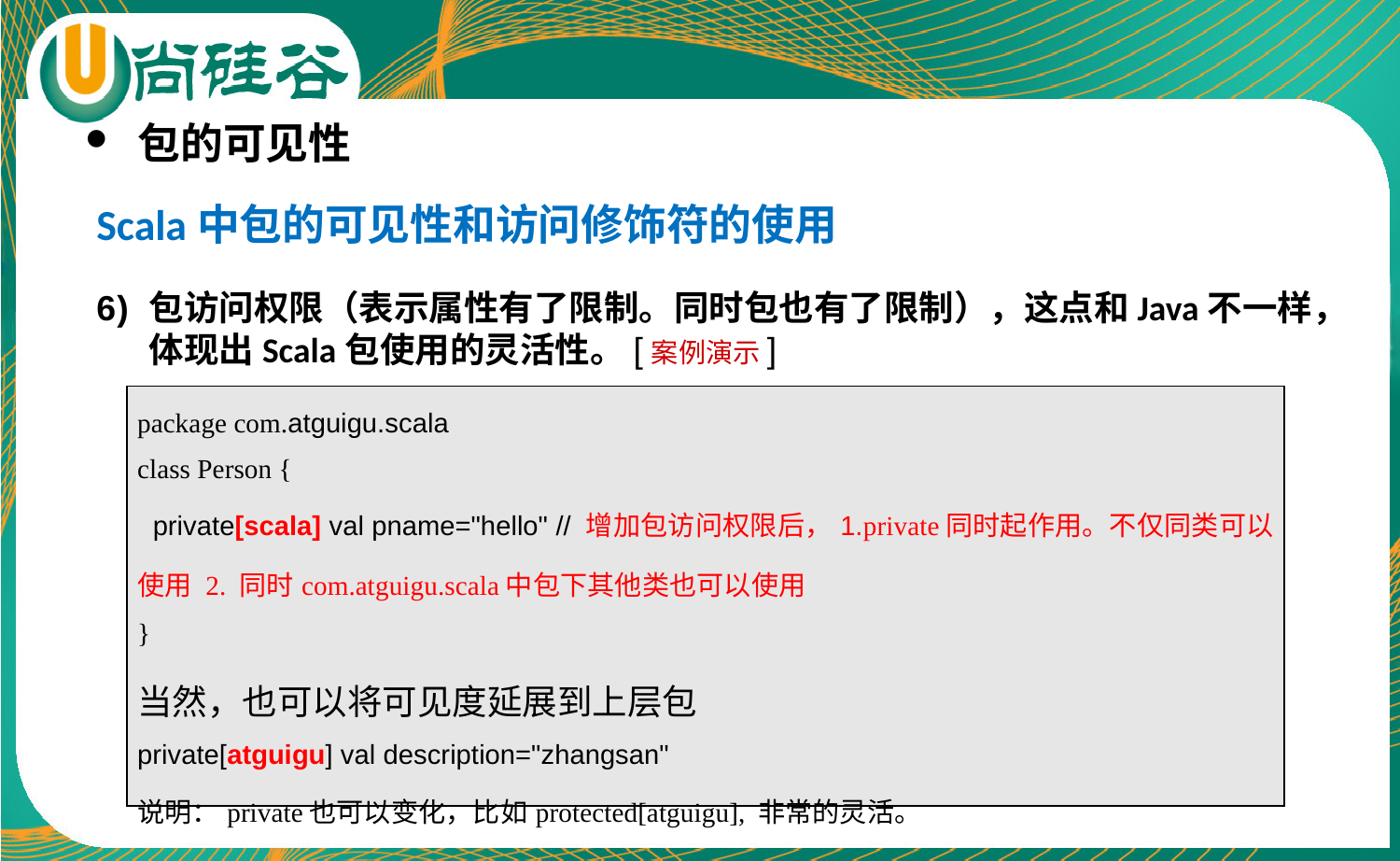

包的可见性

Scala中包的可见性和访问修饰符的使用

包访问权限（表示属性有了限制。同时包也有了限制），这点和Java不一样，体现出Scala包使用的灵活性。[案例演示]

| package com.atguigu.scala class Person { private[scala] val pname="hello" // 增加包访问权限后，1.private同时起作用。不仅同类可以使用 2. 同时com.atguigu.scala中包下其他类也可以使用 } 当然，也可以将可见度延展到上层包 private[atguigu] val description="zhangsan" 说明：private也可以变化，比如protected[atguigu], 非常的灵活。 |
| --- |